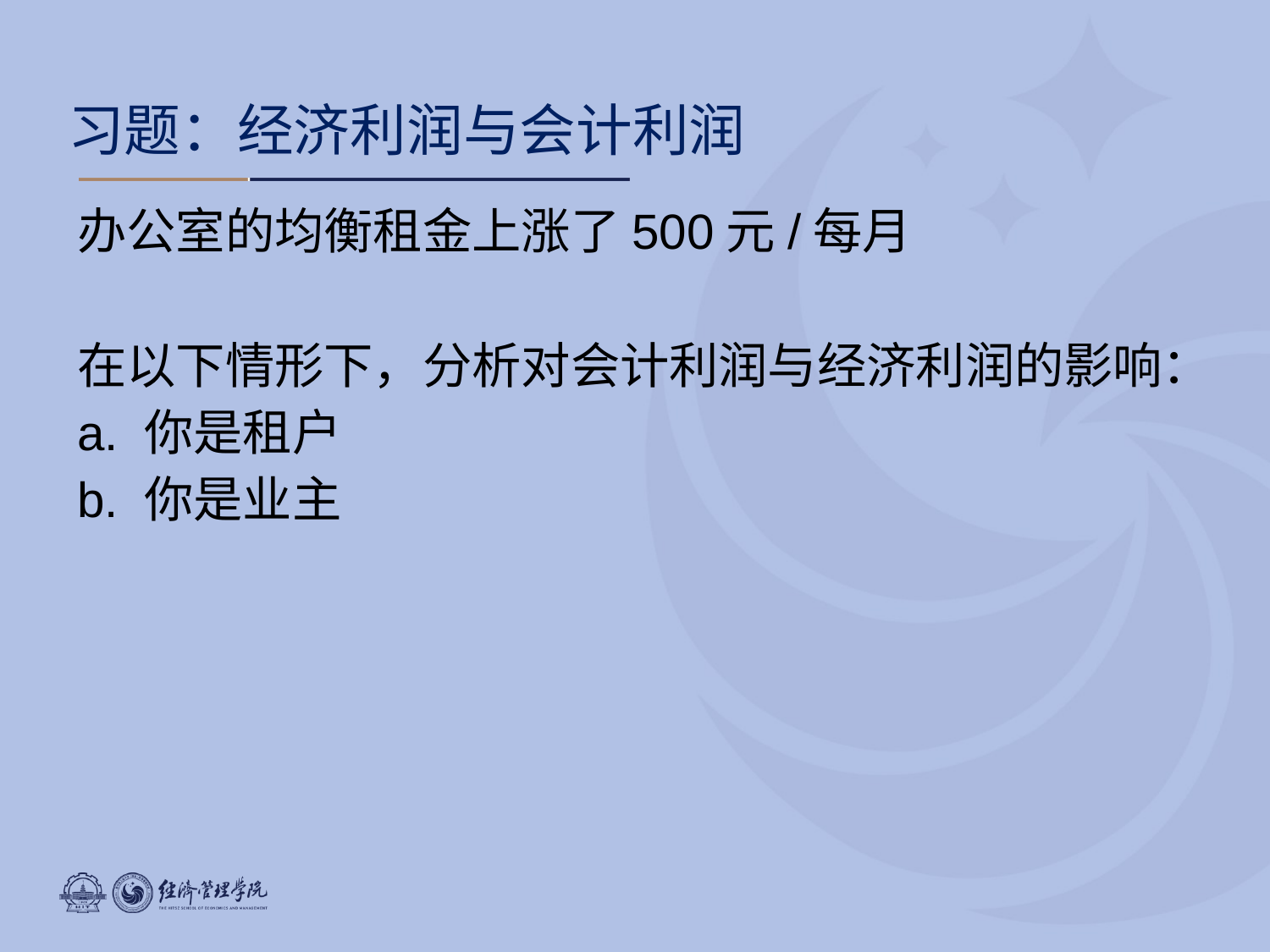

# 习题：经济利润与会计利润
办公室的均衡租金上涨了500元/每月

在以下情形下，分析对会计利润与经济利润的影响：
a. 你是租户
b. 你是业主